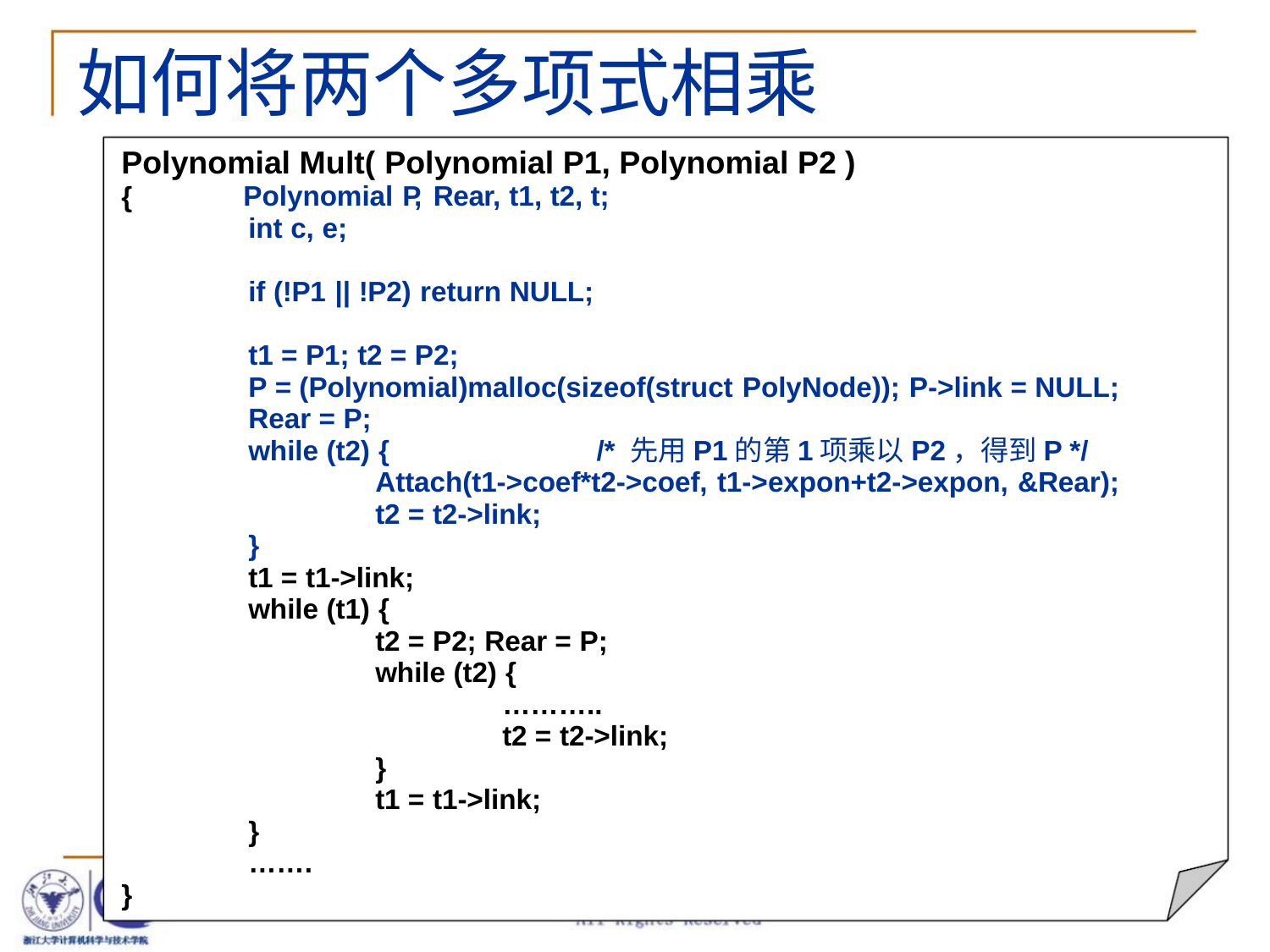

如何将两个多项式相乘
Polynomial Mult( Polynomial P1, Polynomial P2 )
{
Polynomial P, Rear, t1, t2, t;
int c, e;
if (!P1 || !P2) return NULL;
t1 = P1; t2 = P2;
P = (Polynomial)malloc(sizeof(struct PolyNode)); P->link = NULL;
Rear = P;
while (t2) {
/* 先用P1的第1项乘以P2，得到P */
Attach(t1->coef*t2->coef, t1->expon+t2->expon, &Rear);
t2 = t2->link;
}
t1 = t1->link;
while (t1) {
t2 = P2; Rear = P;
while (t2) {
………..
t2 = t2->link;
}
t1 = t1->link;
}
…….
}